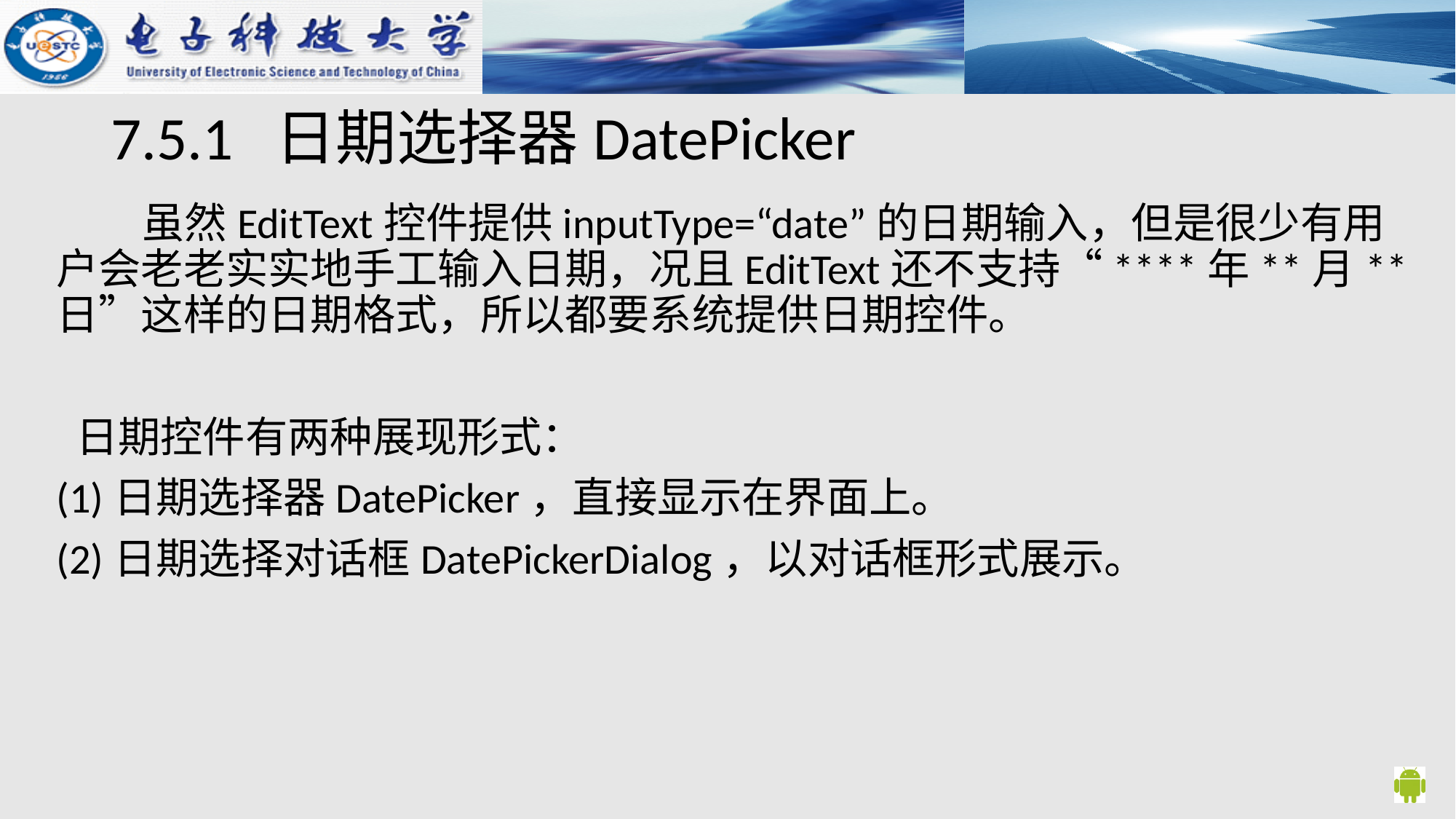

# 7.5.1  日期选择器DatePicker
        虽然EditText控件提供inputType=“date”的日期输入，但是很少有用户会老老实实地手工输入日期，况且EditText还不支持“****年**月**日”这样的日期格式，所以都要系统提供日期控件。

 日期控件有两种展现形式：
(1)日期选择器DatePicker，直接显示在界面上。
(2)日期选择对话框DatePickerDialog，以对话框形式展示。